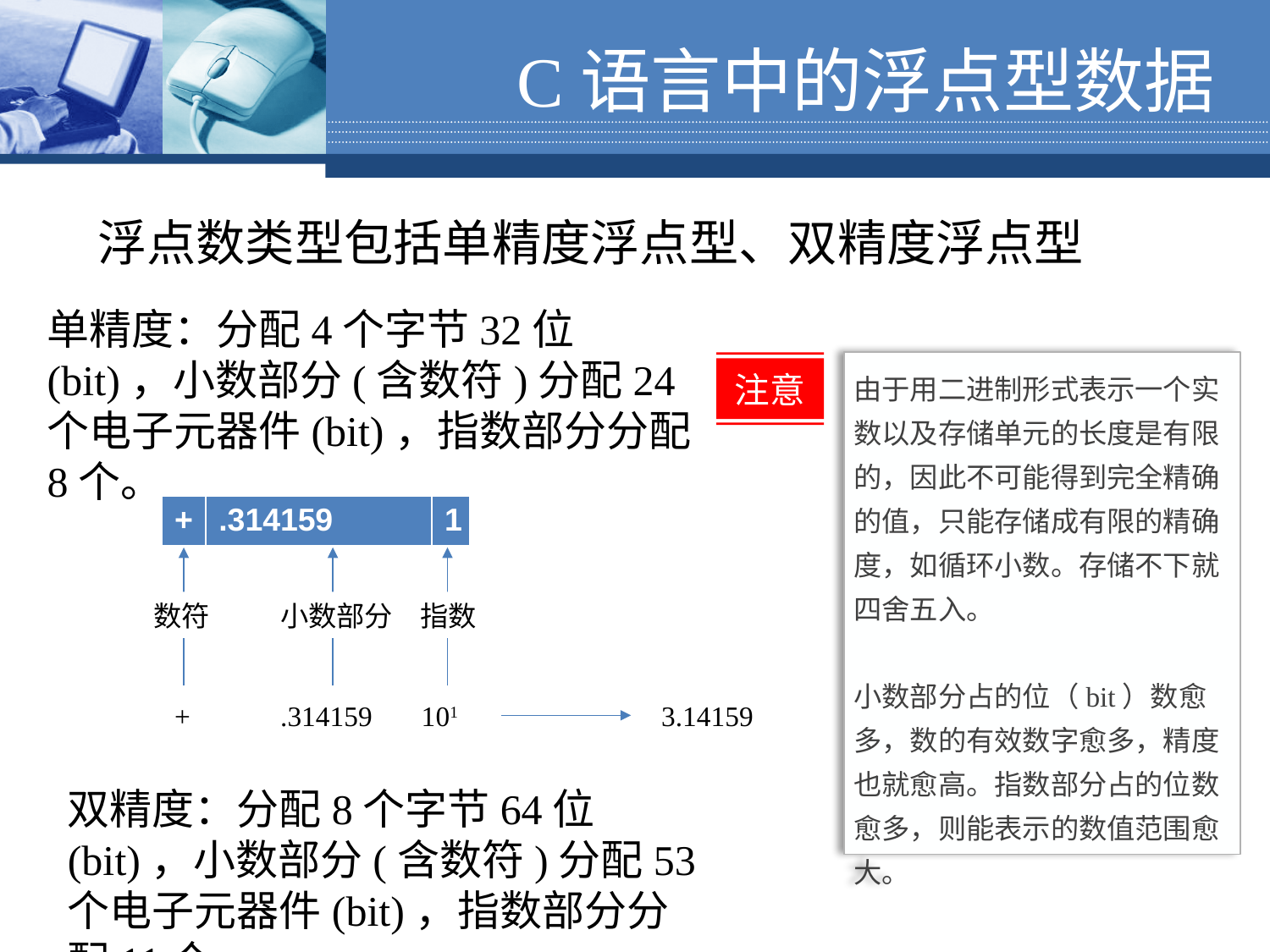

# C语言中的浮点型数据

浮点数类型包括单精度浮点型、双精度浮点型

单精度：分配4个字节32位(bit)，小数部分(含数符)分配24个电子元器件(bit)，指数部分分配8个。
由于用二进制形式表示一个实数以及存储单元的长度是有限的，因此不可能得到完全精确的值，只能存储成有限的精确度，如循环小数。存储不下就四舍五入。

小数部分占的位（bit）数愈多，数的有效数字愈多，精度也就愈高。指数部分占的位数愈多，则能表示的数值范围愈大。
注意
| + | .314159 | 1 |
| --- | --- | --- |
数符	小数部分	  指数
   +	.314159	  101		3.14159
双精度：分配8个字节64位(bit)，小数部分(含数符)分配53个电子元器件(bit)，指数部分分配11个。